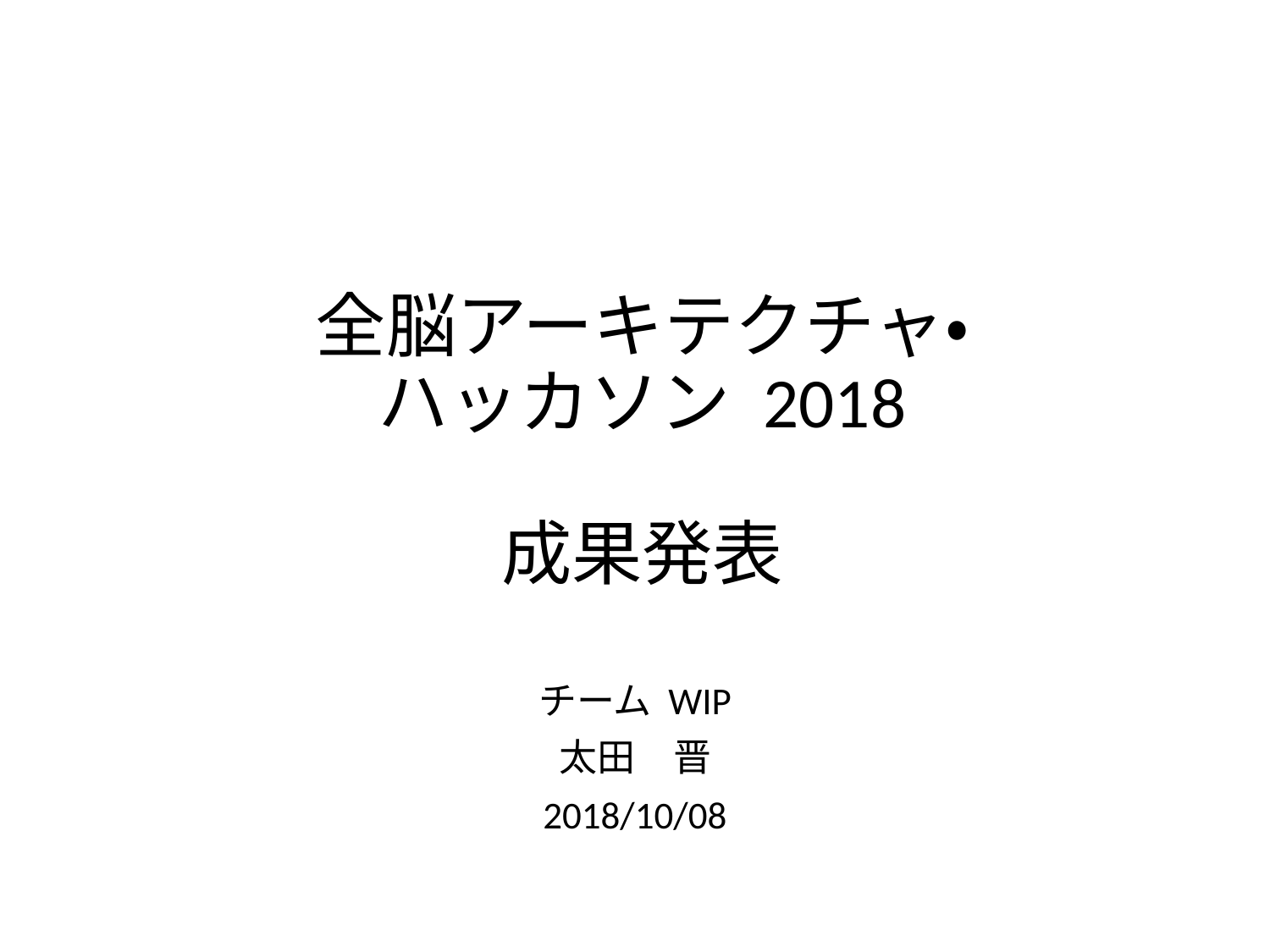

# 全脳アーキテクチャ・ ハッカソン 2018 成果発表

チーム WIP
太田　晋
2018/10/08